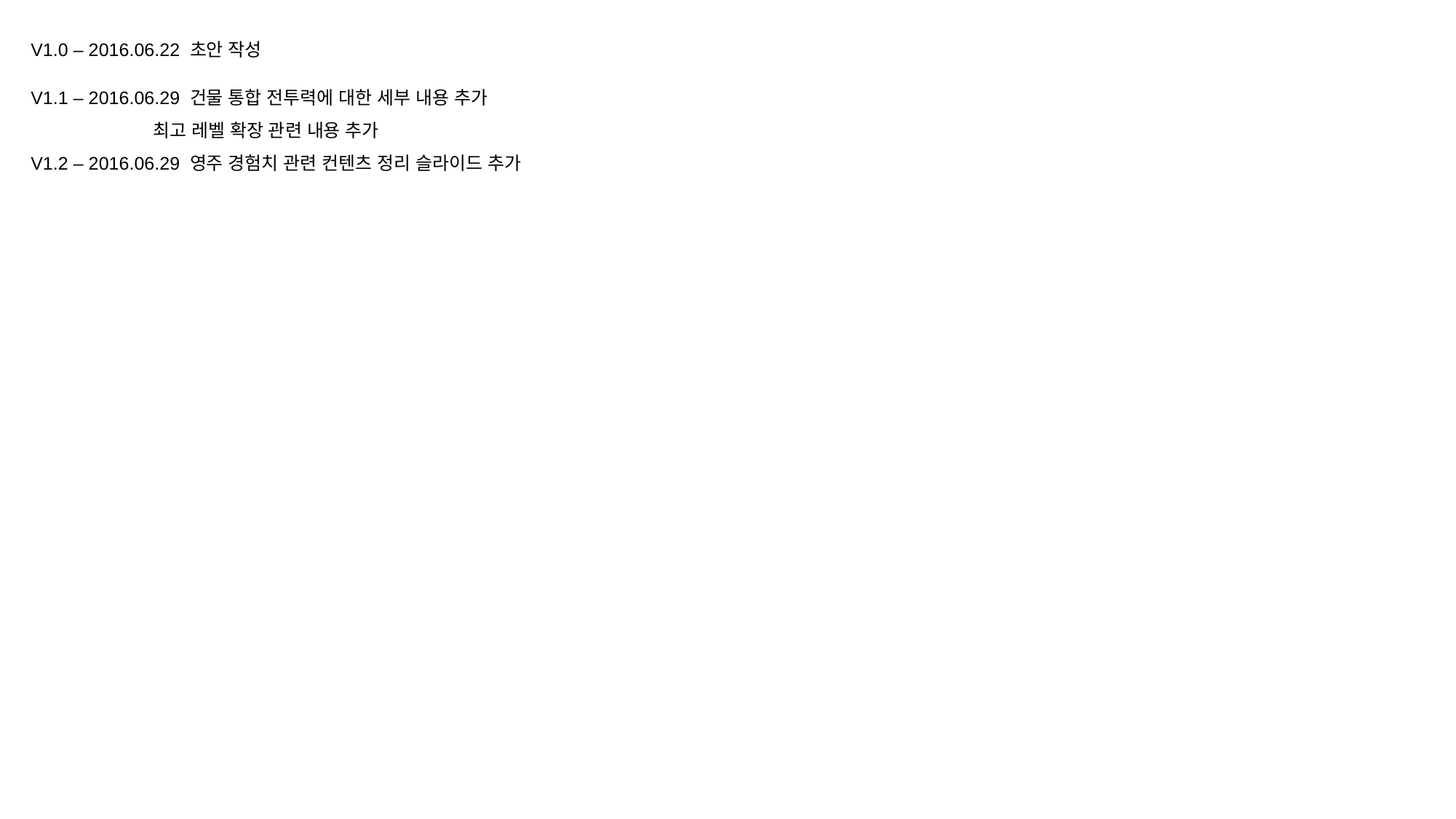

V1.0 – 2016.06.22 초안 작성
V1.1 – 2016.06.29 건물 통합 전투력에 대한 세부 내용 추가
                        최고 레벨 확장 관련 내용 추가
V1.2 – 2016.06.29 영주 경험치 관련 컨텐츠 정리 슬라이드 추가